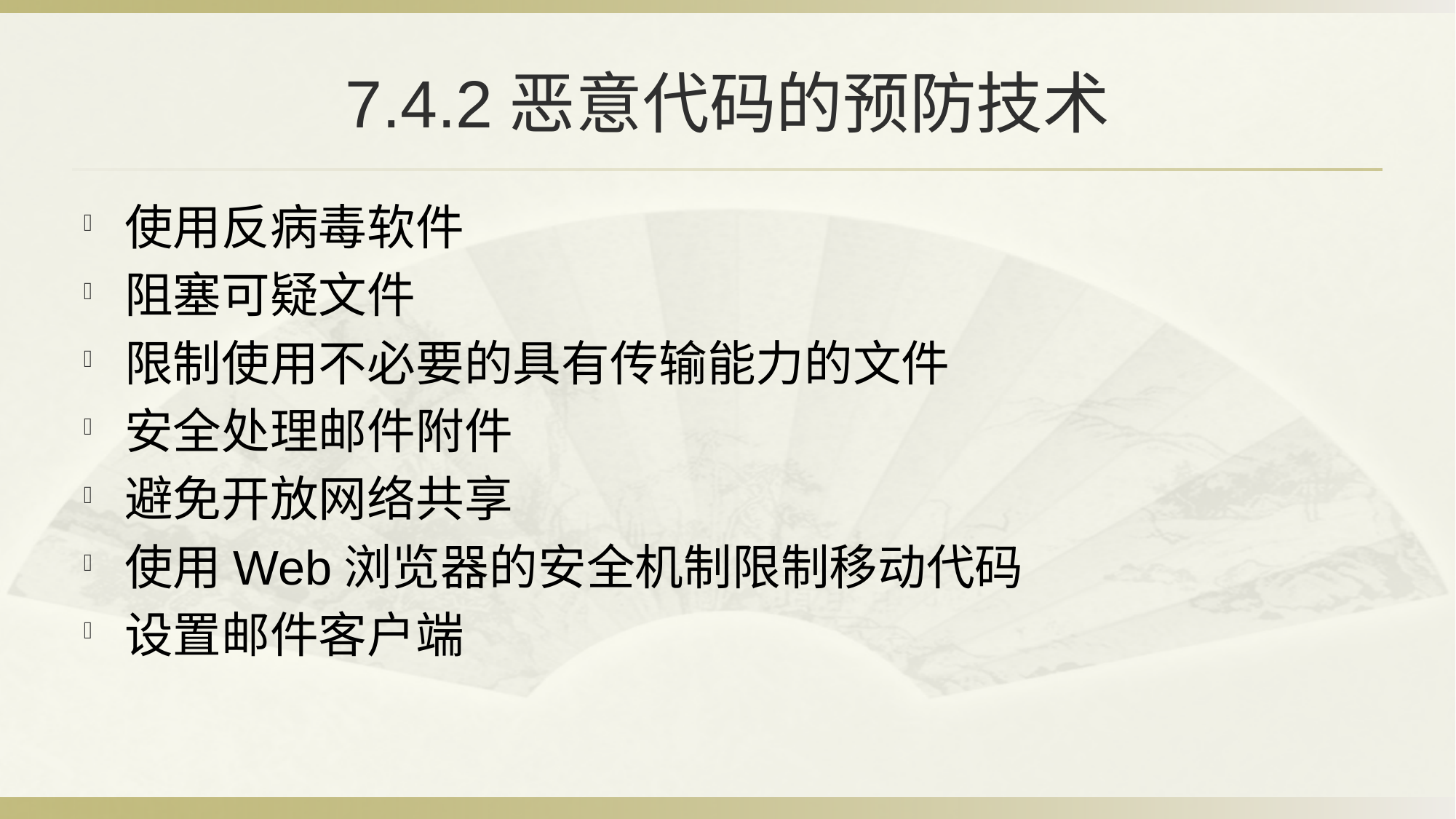

# 7.4.2恶意代码的预防技术
使用反病毒软件
阻塞可疑文件
限制使用不必要的具有传输能力的文件
安全处理邮件附件
避免开放网络共享
使用Web浏览器的安全机制限制移动代码
设置邮件客户端